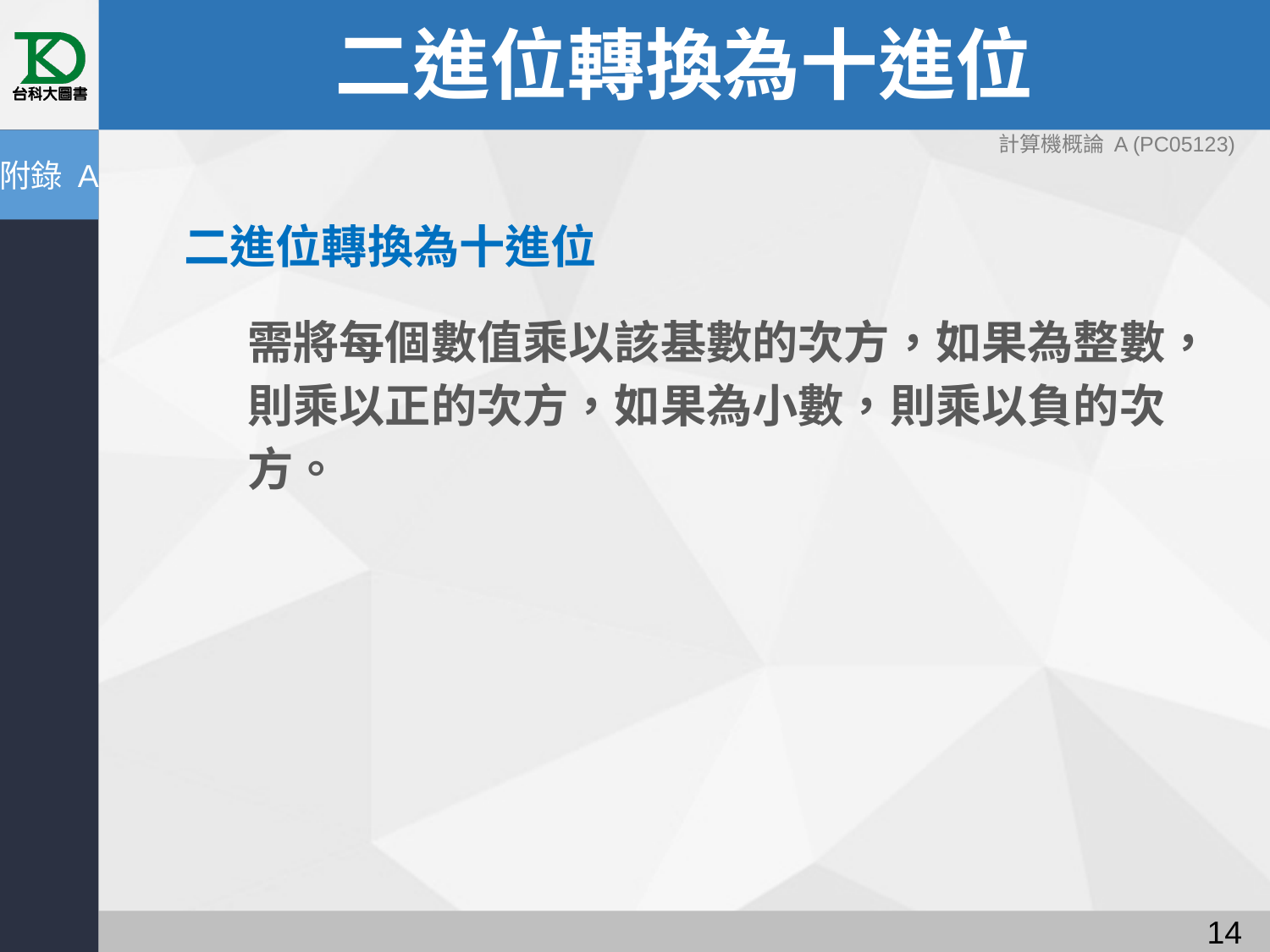

# 二進位轉換為十進位
計算機概論 A (PC05123)
附錄 A
二進位轉換為十進位
需將每個數值乘以該基數的次方，如果為整數，則乘以正的次方，如果為小數，則乘以負的次方。
14